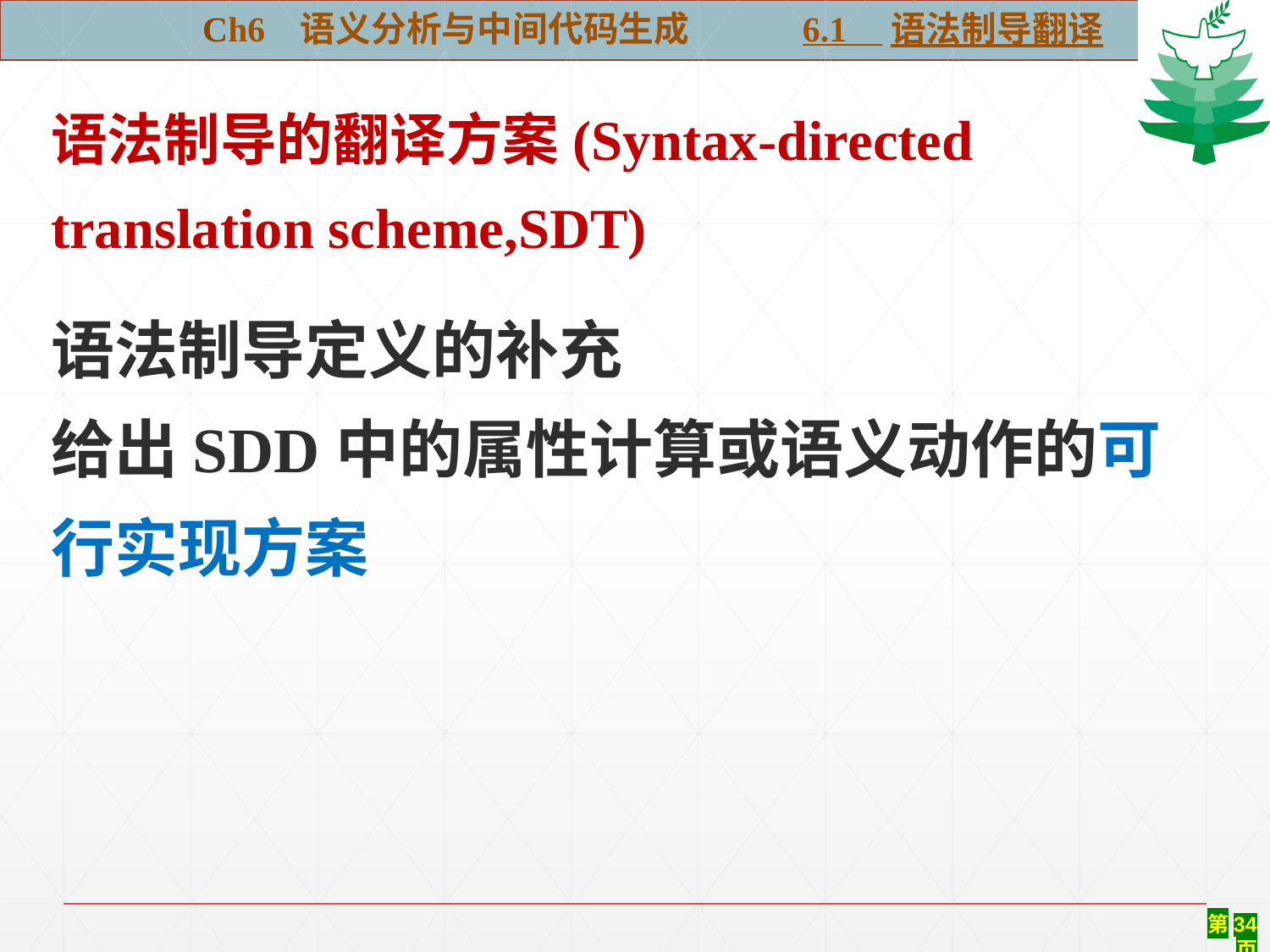

Ch6   语义分析与中间代码生成             6.1    语法制导翻译
语法制导的翻译方案(Syntax-directed translation scheme,SDT)
语法制导定义的补充
给出SDD中的属性计算或语义动作的可行实现方案